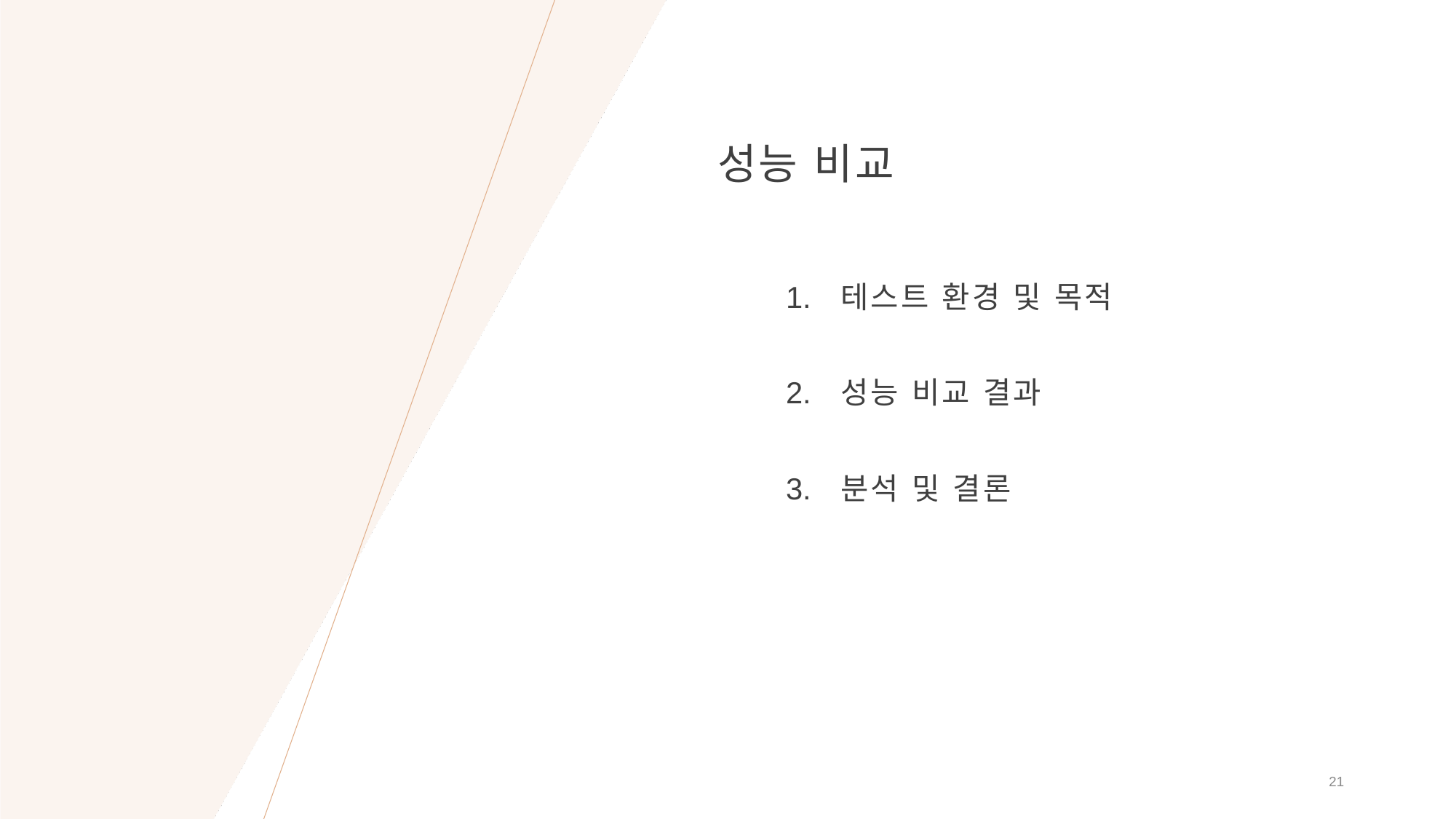

# 성능 비교
테스트 환경 및 목적

성능 비교 결과

분석 및 결론
21